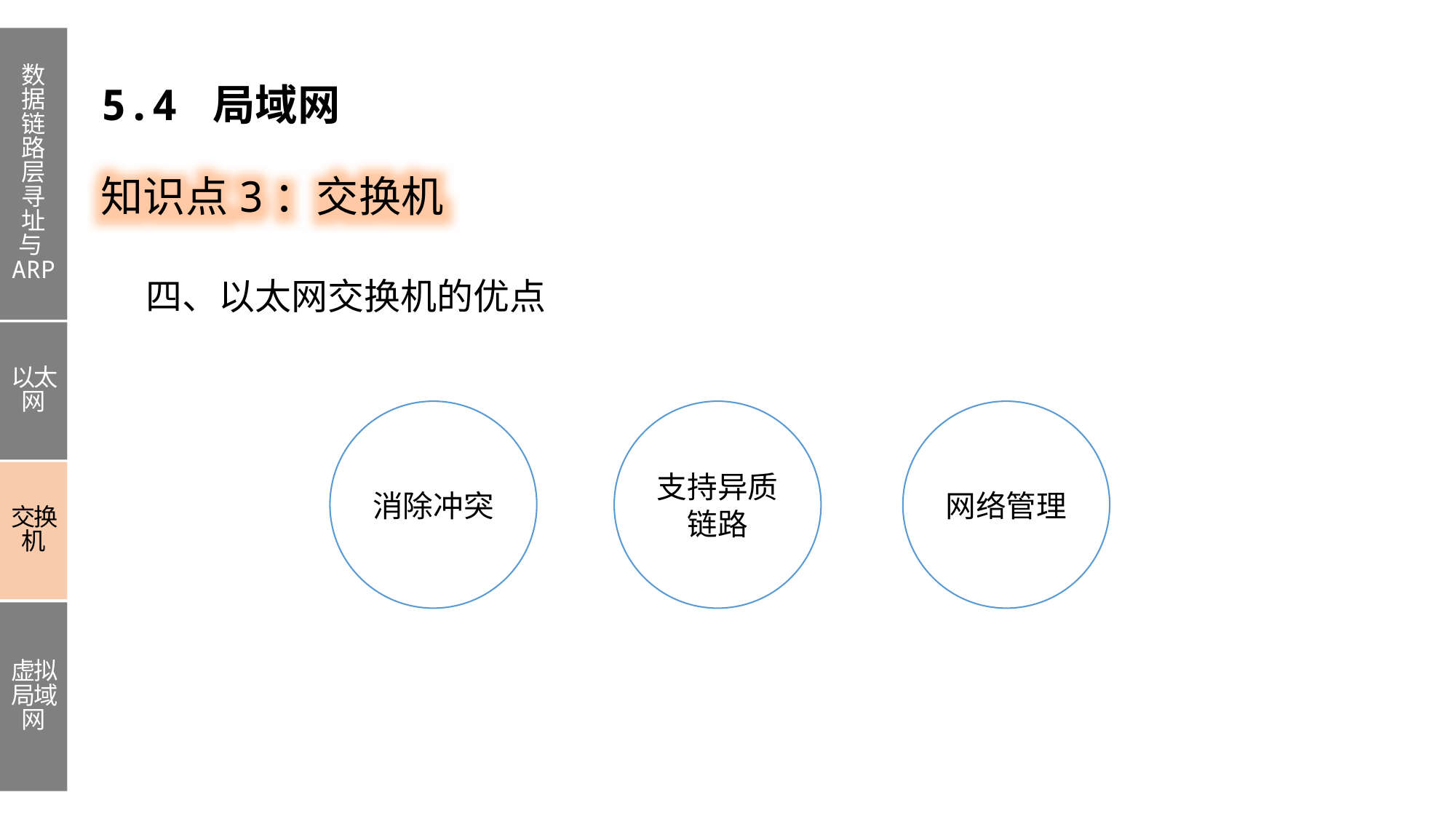

数据链路层寻址与ARP
以太网
交换机
虚拟局域网
5.4 局域网
知识点3：交换机
四、以太网交换机的优点
网络管理
支持异质链路
消除冲突